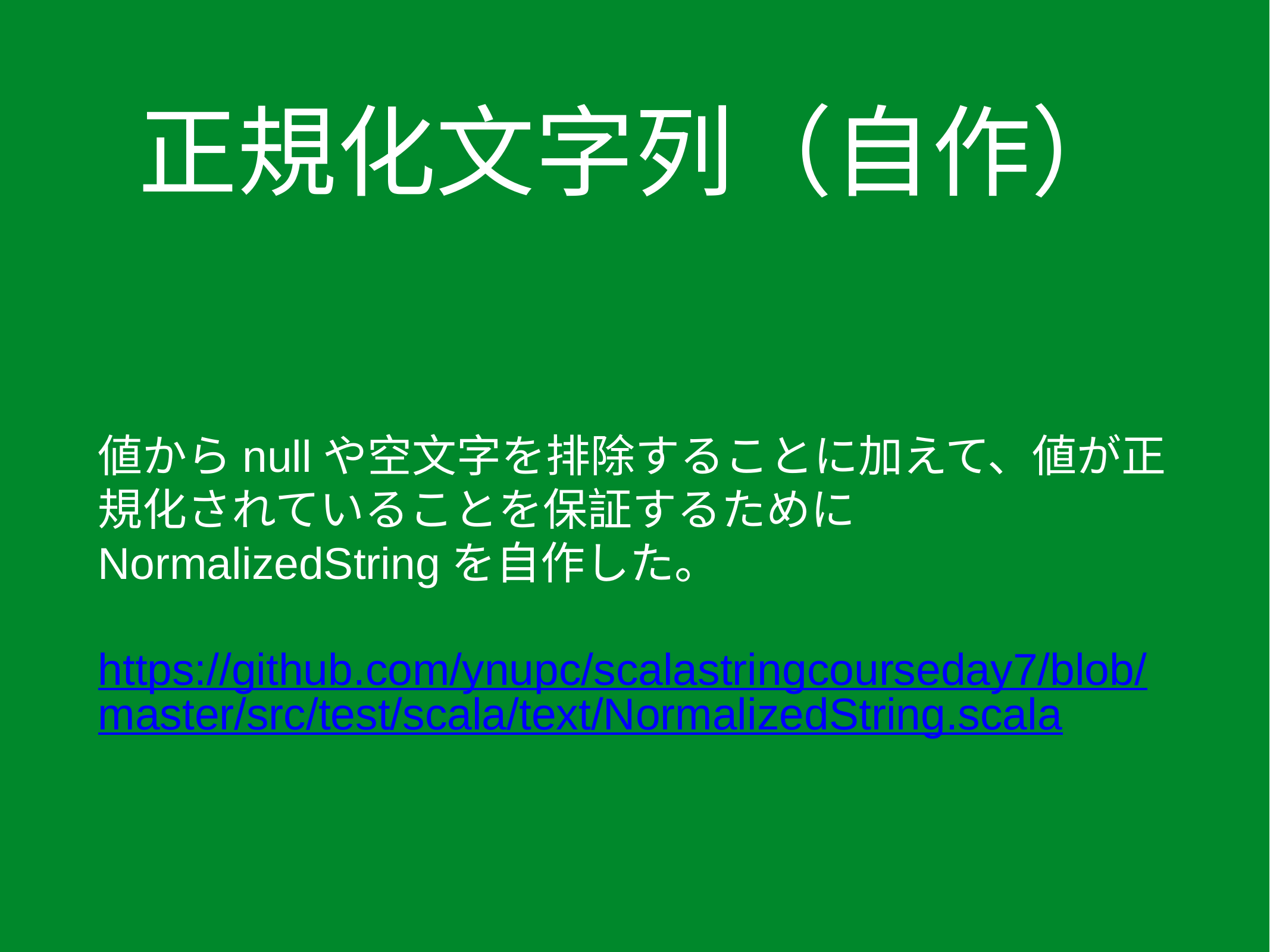

# 正規化文字列（自作）
値からnullや空文字を排除することに加えて、値が正規化されていることを保証するためにNormalizedStringを自作した。
https://github.com/ynupc/scalastringcourseday7/blob/master/src/test/scala/text/NormalizedString.scala